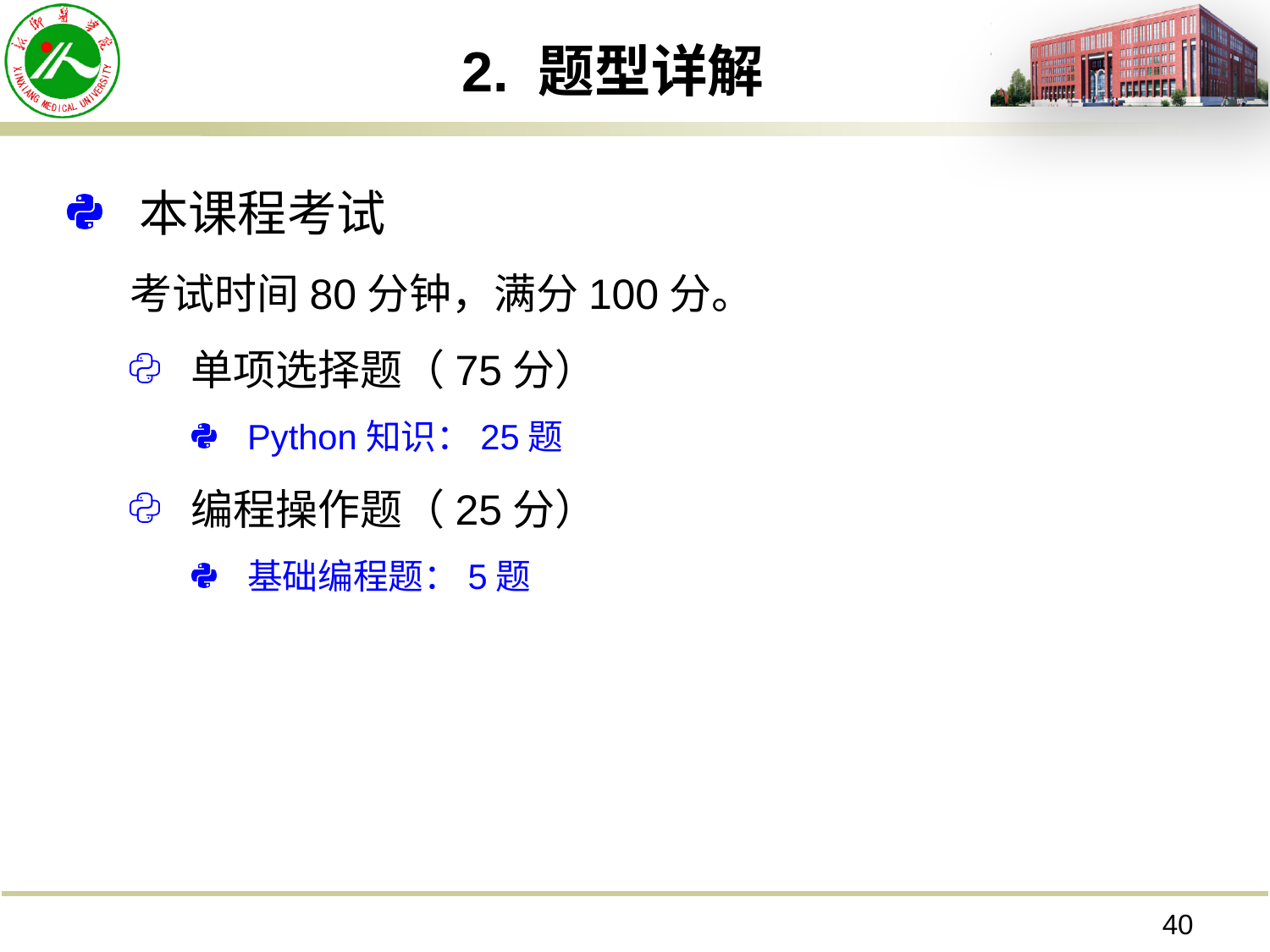

# 2. 题型详解
本课程考试
考试时间80分钟，满分100分。
单项选择题（75分）
Python知识：25题
编程操作题（25分）
基础编程题：5题

40